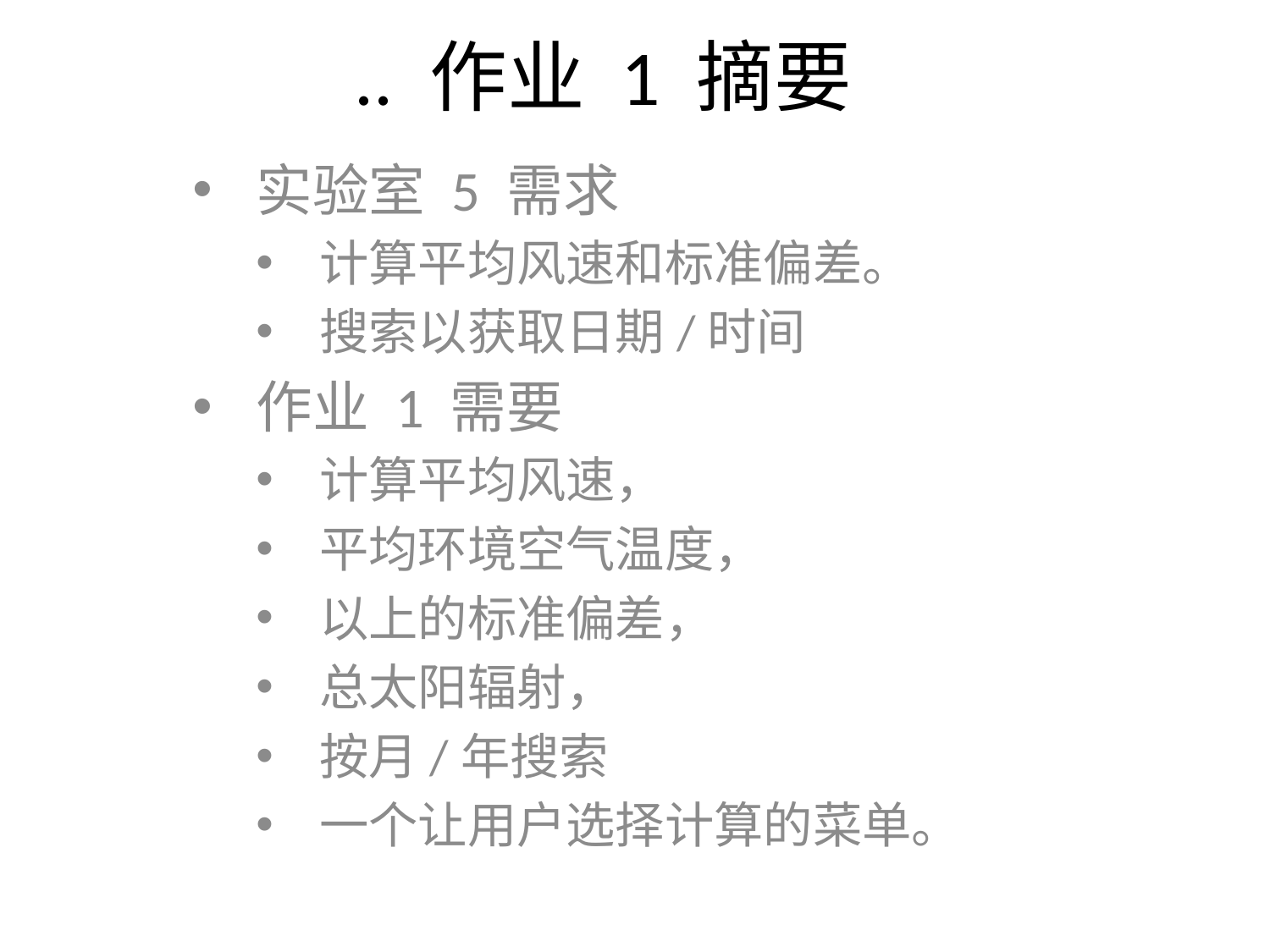

# .. 作业 1 摘要
实验室 5 需求
计算平均风速和标准偏差。
搜索以获取日期/时间
作业 1 需要
计算平均风速，
平均环境空气温度，
以上的标准偏差，
总太阳辐射，
按月/年搜索
一个让用户选择计算的菜单。